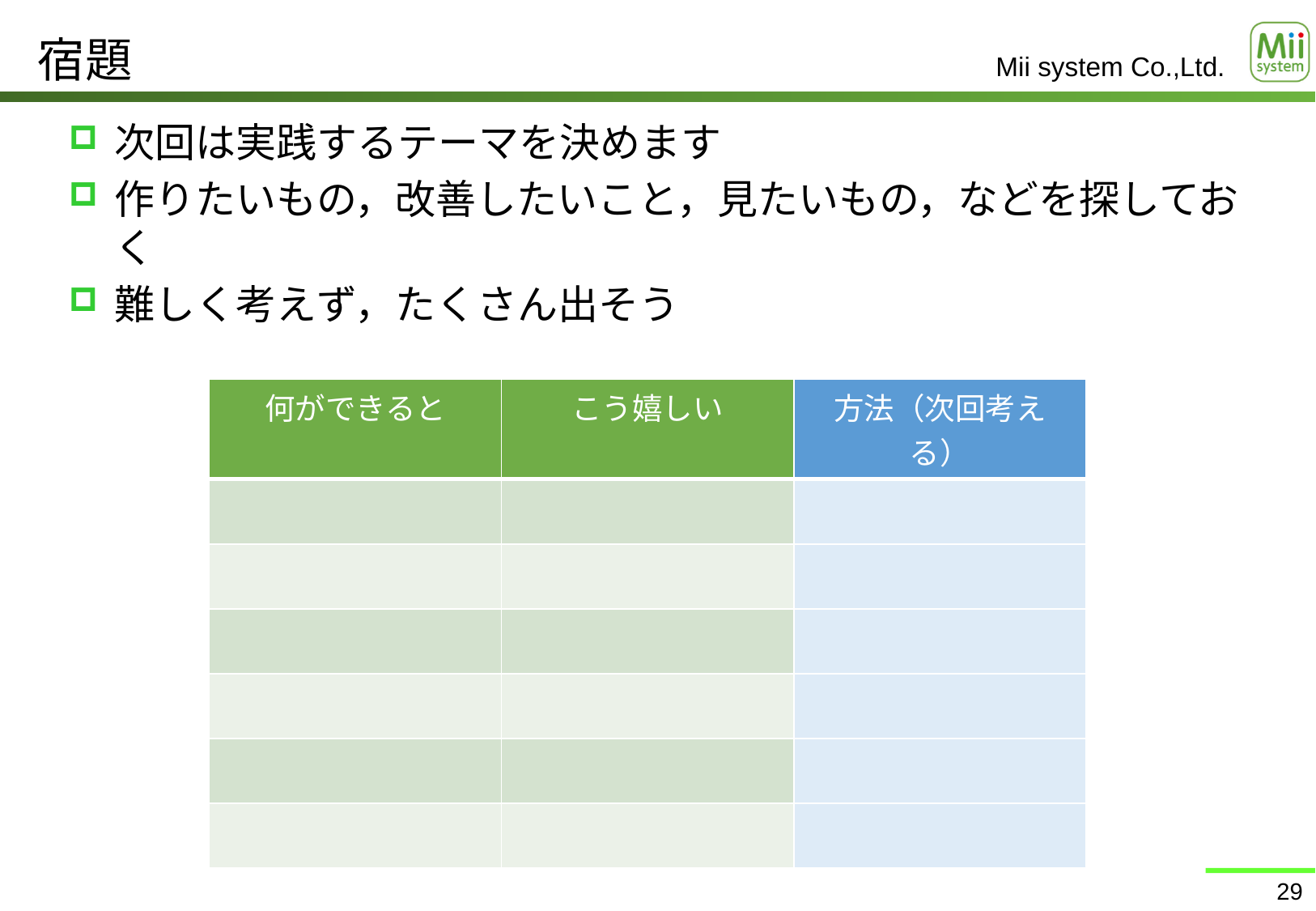

# 宿題
次回は実践するテーマを決めます
作りたいもの，改善したいこと，見たいもの，などを探しておく
難しく考えず，たくさん出そう
| 何ができると | こう嬉しい | 方法（次回考える） |
| --- | --- | --- |
|  |  |  |
|  |  |  |
|  |  |  |
|  |  |  |
|  |  |  |
|  |  |  |
29